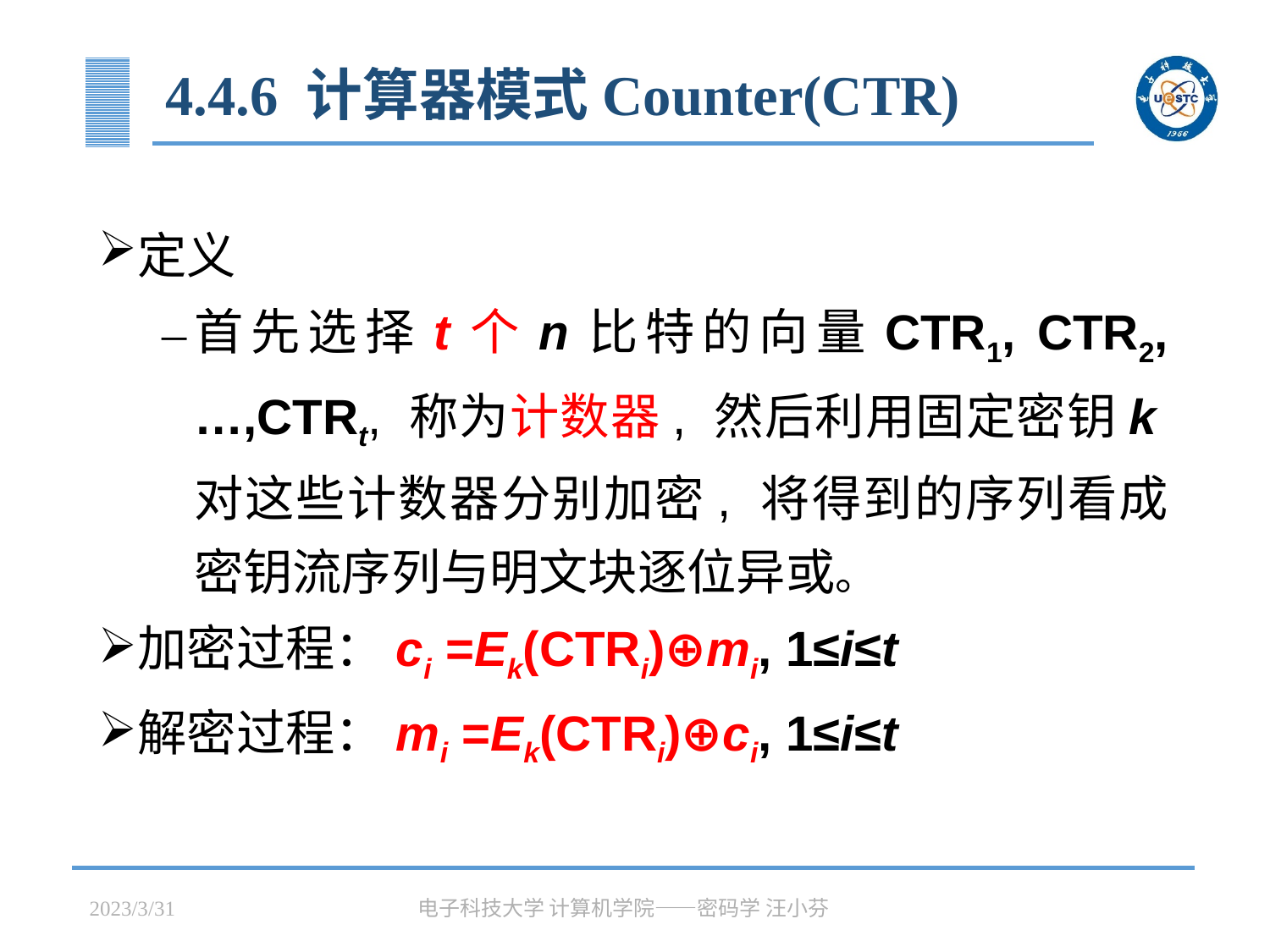

# 4.4.6 计算器模式Counter(CTR)
定义
首先选择t个n比特的向量CTR1, CTR2,…,CTRt, 称为计数器, 然后利用固定密钥k对这些计数器分别加密, 将得到的序列看成密钥流序列与明文块逐位异或。
加密过程：ci =Ek(CTRi)⊕mi, 1≤i≤t
解密过程：mi =Ek(CTRi)⊕ci, 1≤i≤t

2023/3/31
电子科技大学 计算机学院——密码学 汪小芬